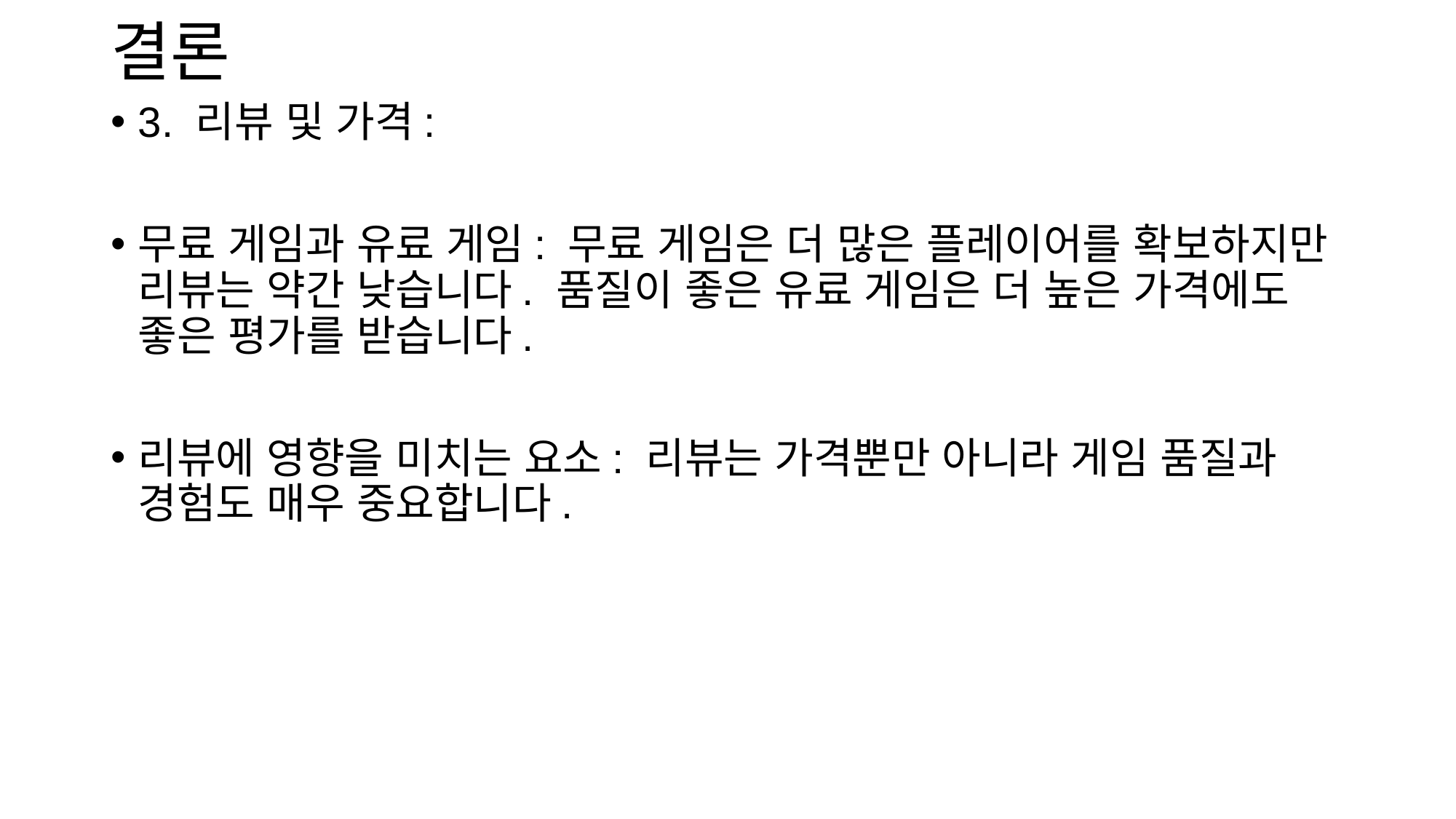

# 결론
3. 리뷰 및 가격:

무료 게임과 유료 게임: 무료 게임은 더 많은 플레이어를 확보하지만 리뷰는 약간 낮습니다. 품질이 좋은 유료 게임은 더 높은 가격에도 좋은 평가를 받습니다.

리뷰에 영향을 미치는 요소: 리뷰는 가격뿐만 아니라 게임 품질과 경험도 매우 중요합니다.